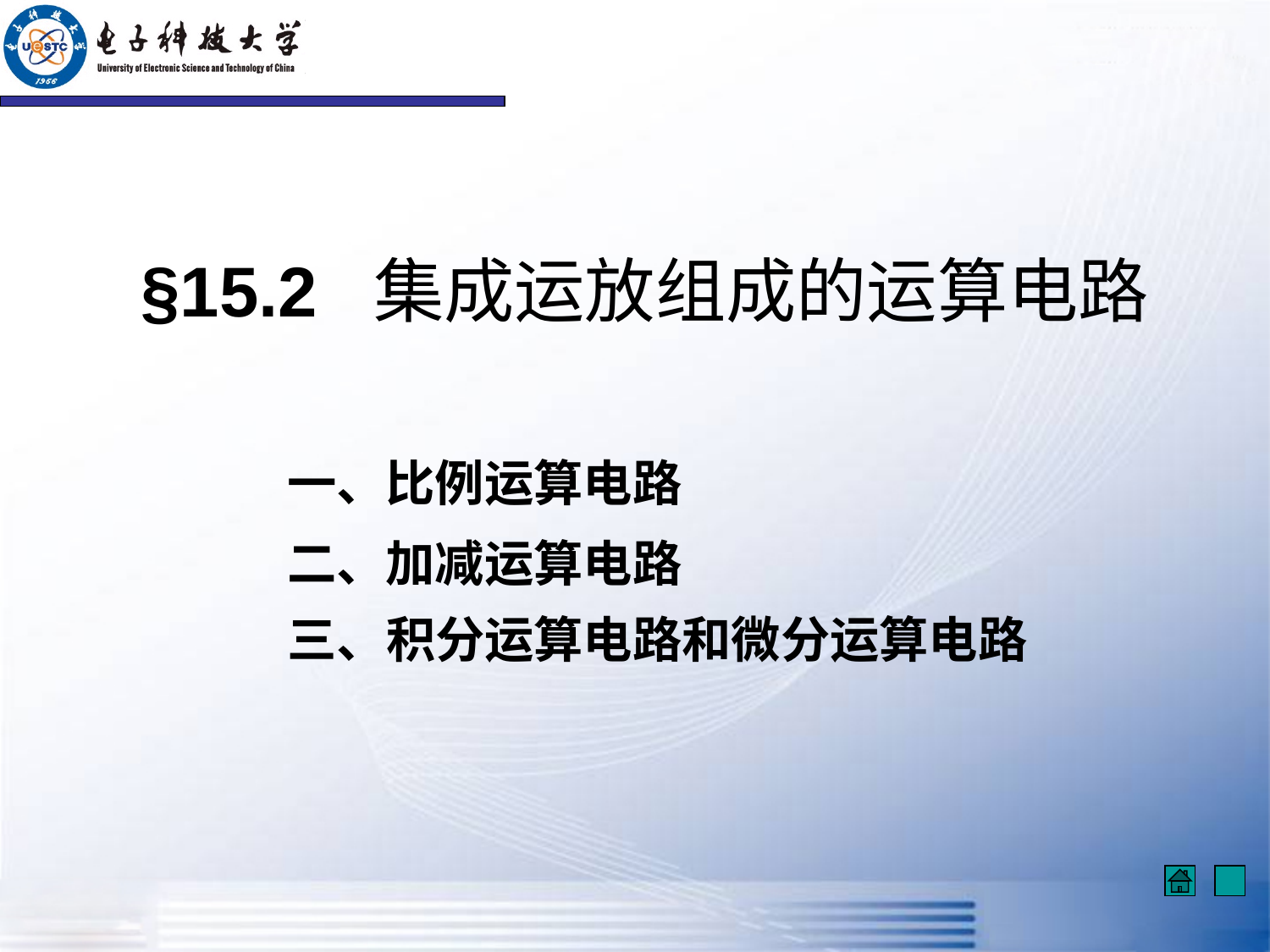

# §15.2  集成运放组成的运算电路
一、比例运算电路
二、加减运算电路
三、积分运算电路和微分运算电路